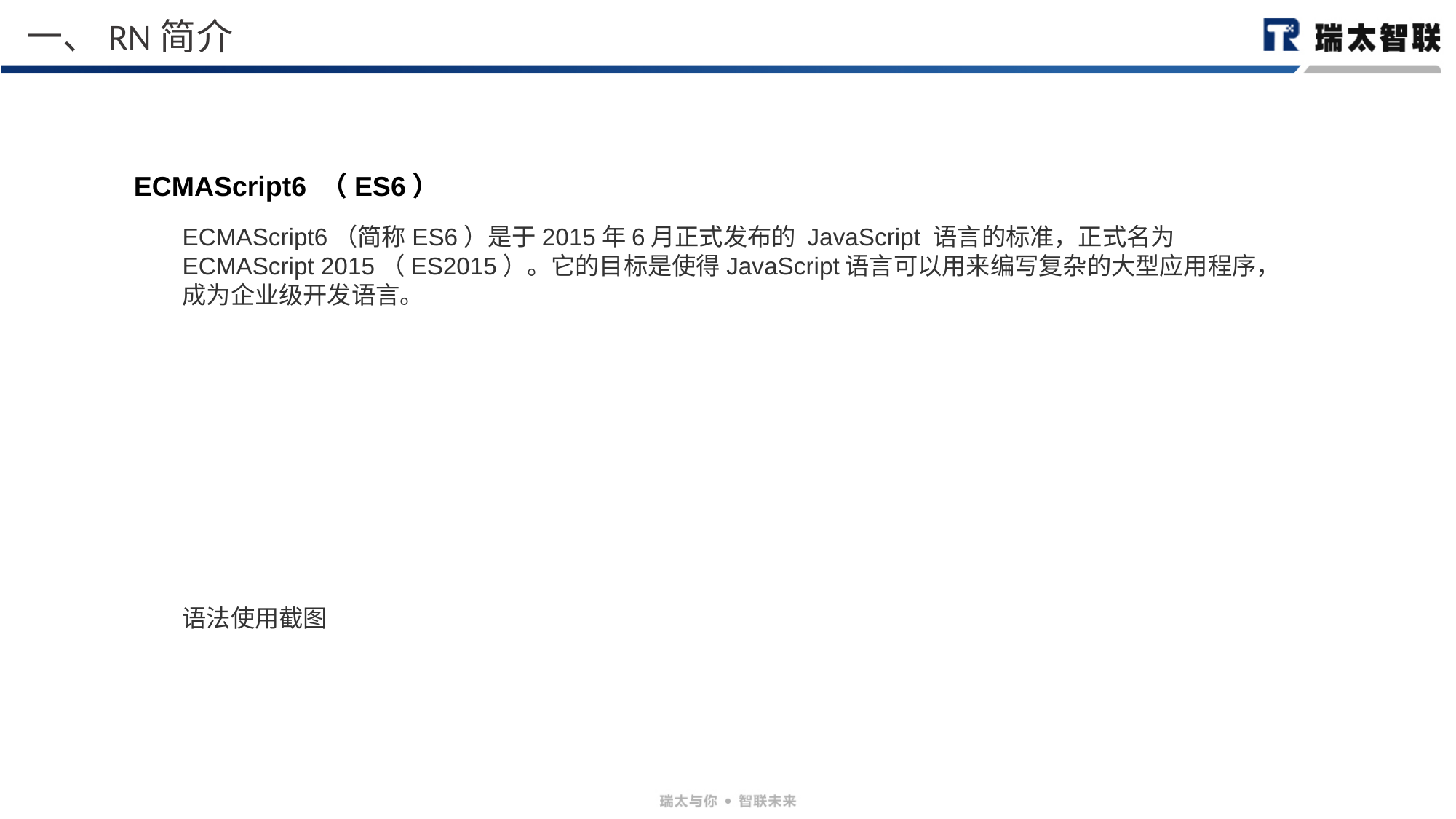

一、RN简介
ECMAScript6 （ES6）
ECMAScript6（简称ES6）是于2015年6月正式发布的 JavaScript 语言的标准，正式名为ECMAScript 2015（ES2015）。它的目标是使得JavaScript语言可以用来编写复杂的大型应用程序，成为企业级开发语言。
语法使用截图